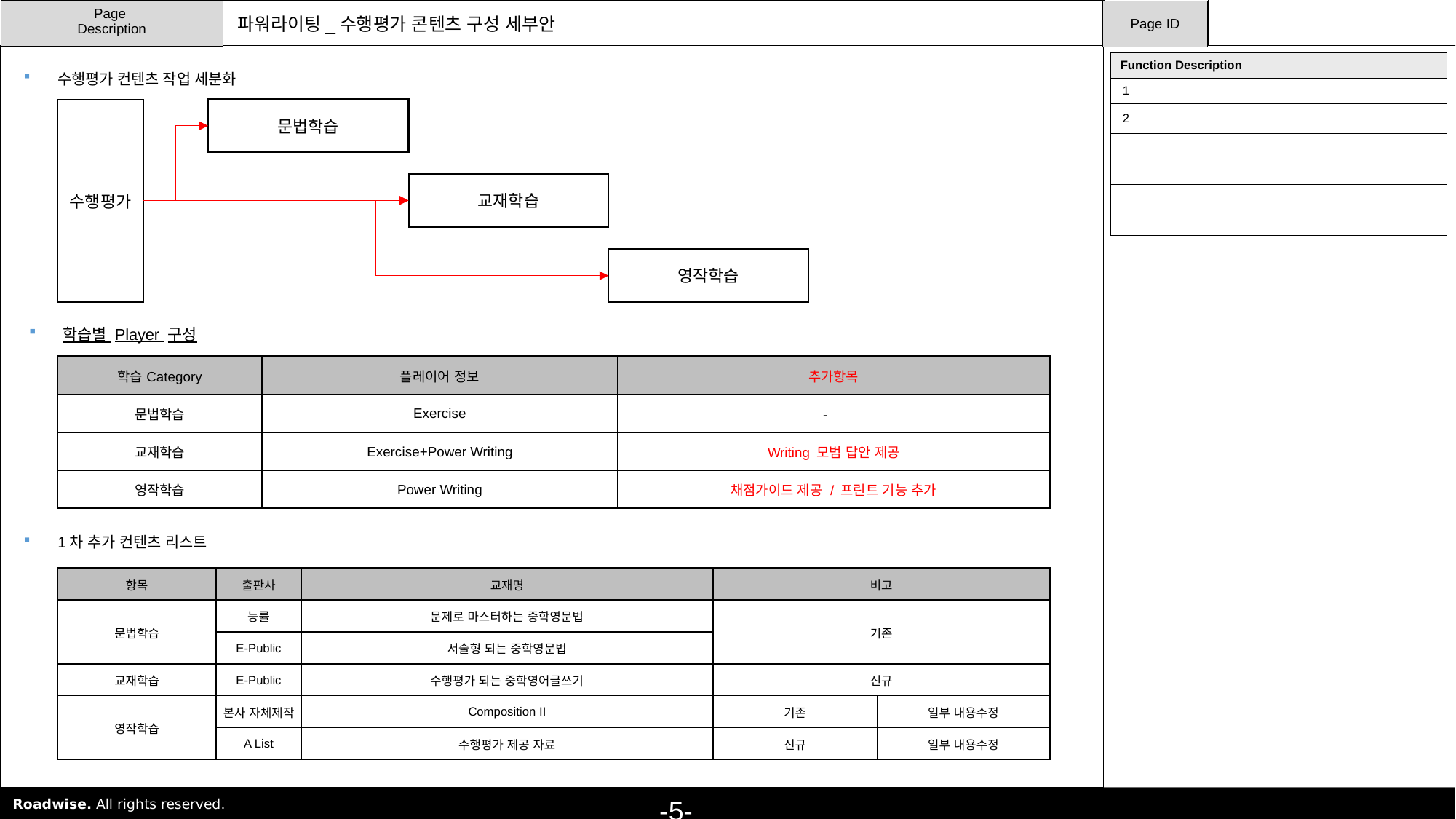

파워라이팅_수행평가 콘텐츠 구성 세부안
| Function Description |  |
| --- | --- |
| 1 |  |
| 2 |  |
|  |  |
|  |  |
|  |  |
|  |  |
수행평가 컨텐츠 작업 세분화

1차 추가 컨텐츠 리스트

문법학습
수행평가
교재학습
영작학습
학습별 Player 구성
| 학습Category | 플레이어 정보 | 추가항목 |
| --- | --- | --- |
| 문법학습 | Exercise | - |
| 교재학습 | Exercise+Power Writing | Writing 모범 답안 제공 |
| 영작학습 | Power Writing | 채점가이드 제공 / 프린트 기능 추가 |
| 항목 | 출판사 | 교재명 | 비고 |  |
| --- | --- | --- | --- | --- |
| 문법학습 | 능률 | 문제로 마스터하는 중학영문법 | 기존 |  |
|  | E-Public | 서술형 되는 중학영문법 |  |  |
| 교재학습 | E-Public | 수행평가 되는 중학영어글쓰기 | 신규 |  |
| 영작학습 | 본사 자체제작 | Composition II | 기존 | 일부 내용수정 |
|  | A List | 수행평가 제공 자료 | 신규 | 일부 내용수정 |